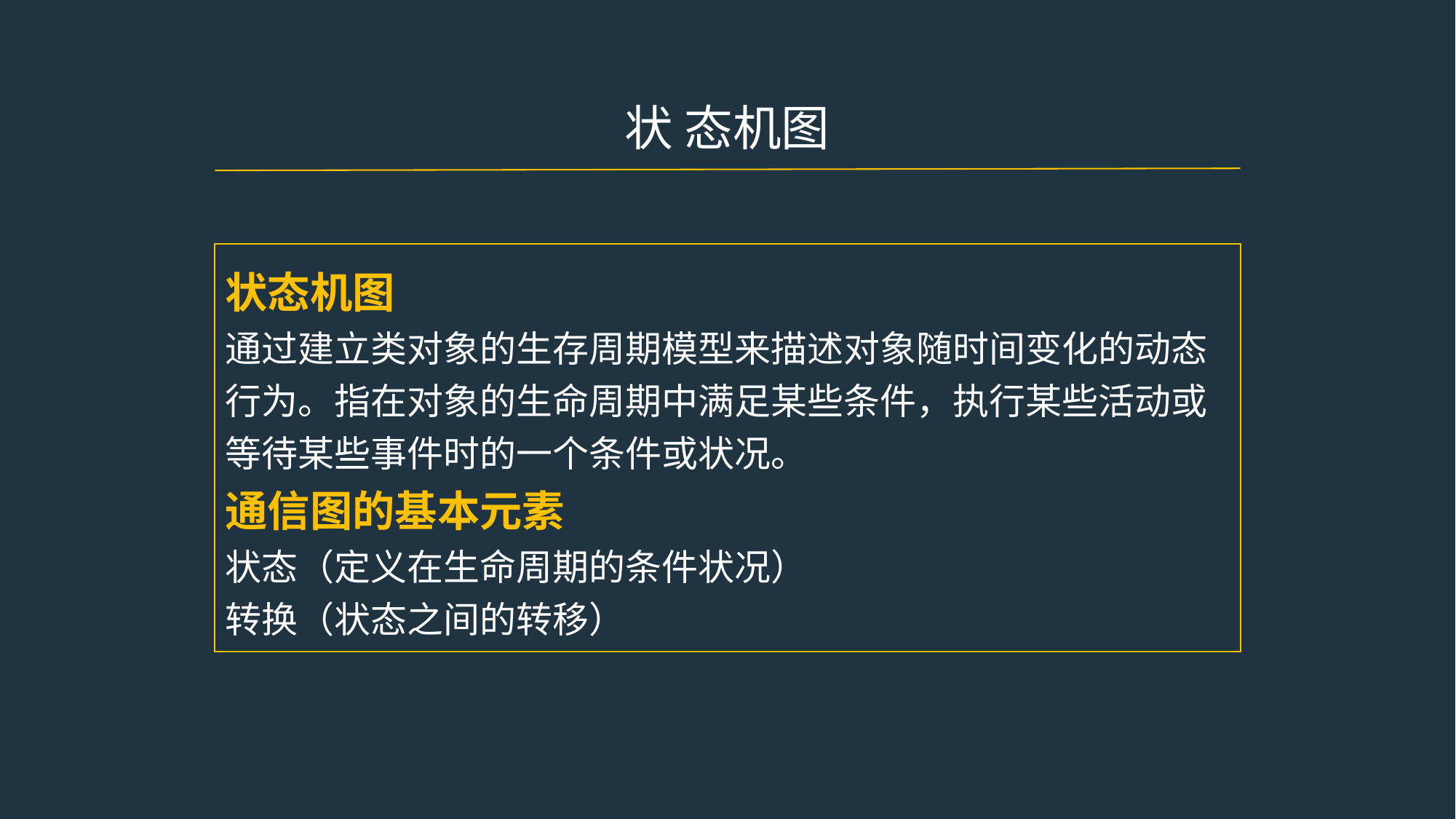

状 态机图
状态机图
通过建立类对象的生存周期模型来描述对象随时间变化的动态行为。指在对象的生命周期中满足某些条件，执行某些活动或等待某些事件时的一个条件或状况。
通信图的基本元素
状态（定义在生命周期的条件状况）
转换（状态之间的转移）